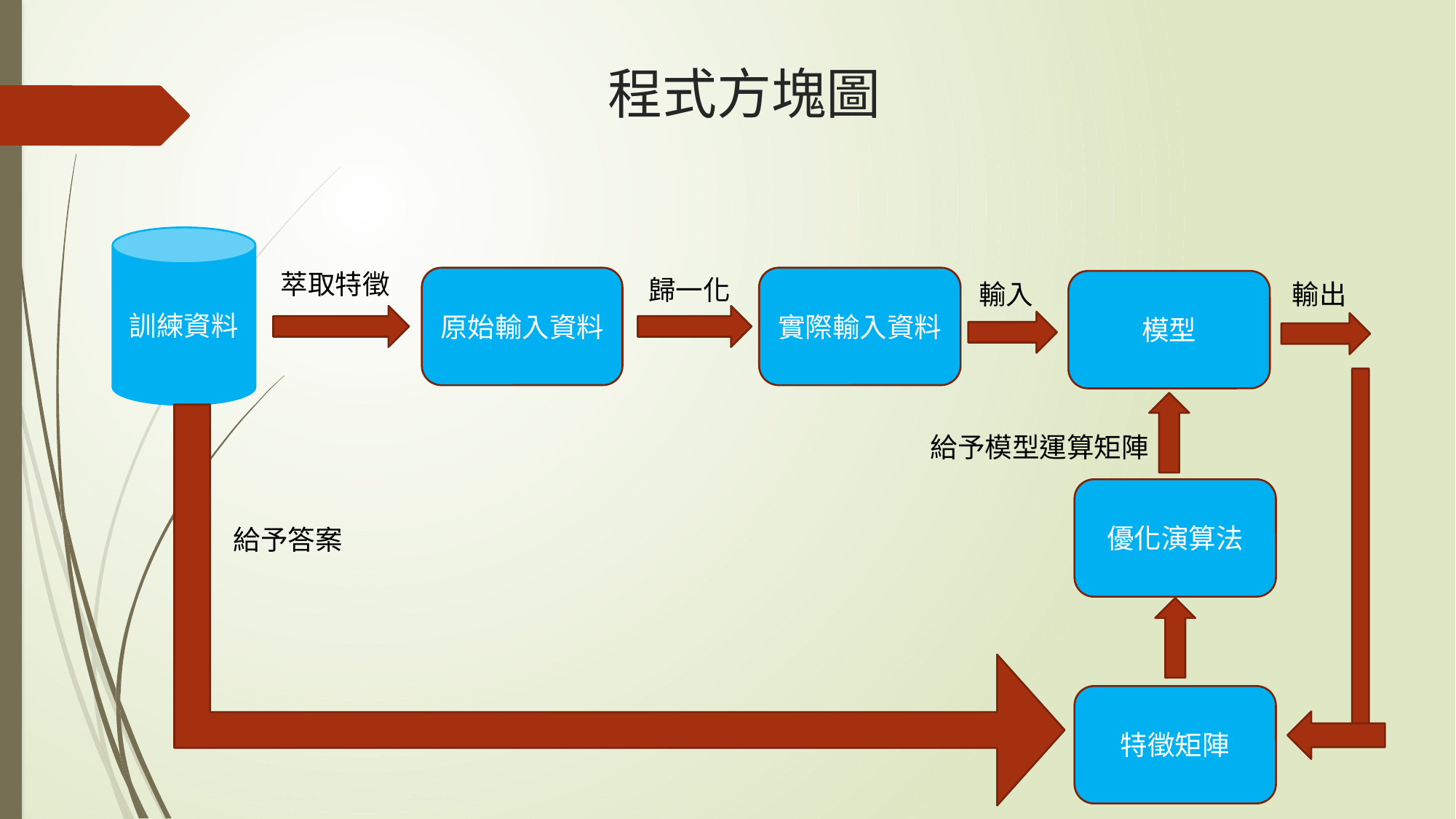

# 程式方塊圖

訓練資料
萃取特徵
原始輸入資料
歸一化
實際輸入資料
模型
輸入
輸出

給予模型運算矩陣
優化演算法
給予答案

特徵矩陣